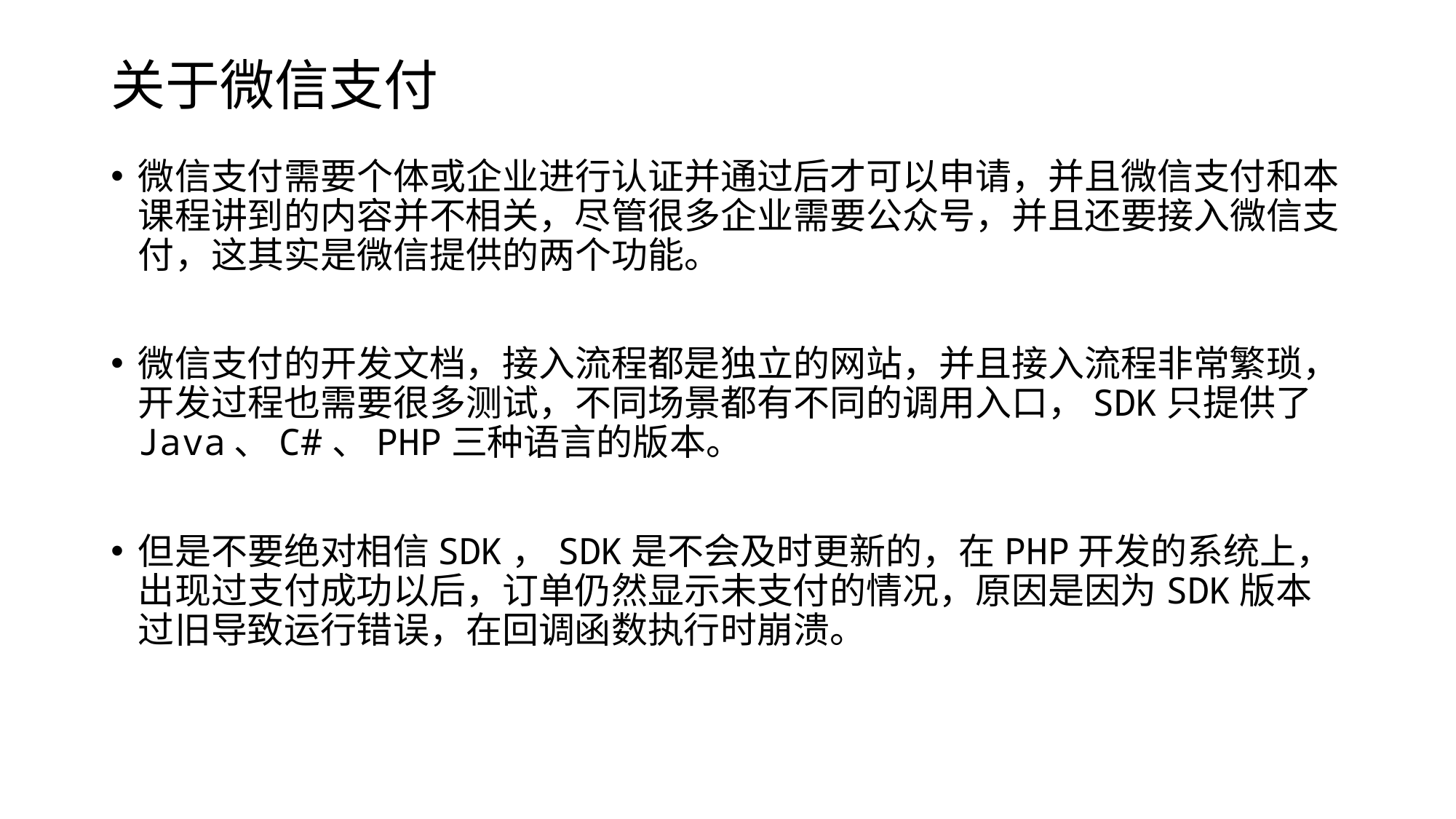

# 关于微信支付
微信支付需要个体或企业进行认证并通过后才可以申请，并且微信支付和本课程讲到的内容并不相关，尽管很多企业需要公众号，并且还要接入微信支付，这其实是微信提供的两个功能。

微信支付的开发文档，接入流程都是独立的网站，并且接入流程非常繁琐，开发过程也需要很多测试，不同场景都有不同的调用入口，SDK只提供了Java、C#、PHP三种语言的版本。

但是不要绝对相信SDK，SDK是不会及时更新的，在PHP开发的系统上，出现过支付成功以后，订单仍然显示未支付的情况，原因是因为SDK版本过旧导致运行错误，在回调函数执行时崩溃。